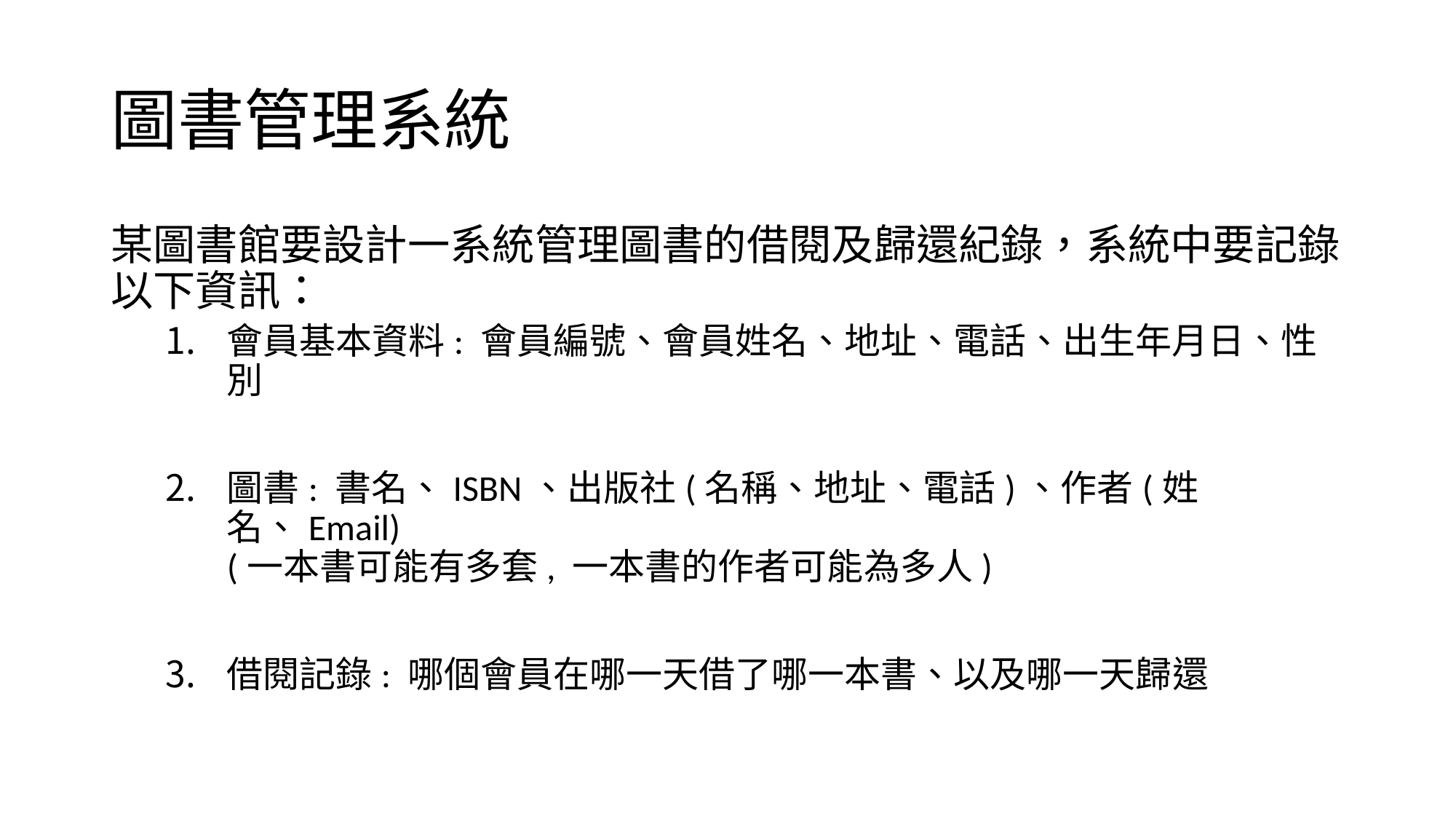

# 圖書管理系統
某圖書館要設計一系統管理圖書的借閱及歸還紀錄，系統中要記錄以下資訊：
會員基本資料: 會員編號、會員姓名、地址、電話、出生年月日、性別

圖書: 書名、ISBN、出版社(名稱、地址、電話)、作者(姓名、Email)
(一本書可能有多套, 一本書的作者可能為多人)

借閱記錄: 哪個會員在哪一天借了哪一本書、以及哪一天歸還